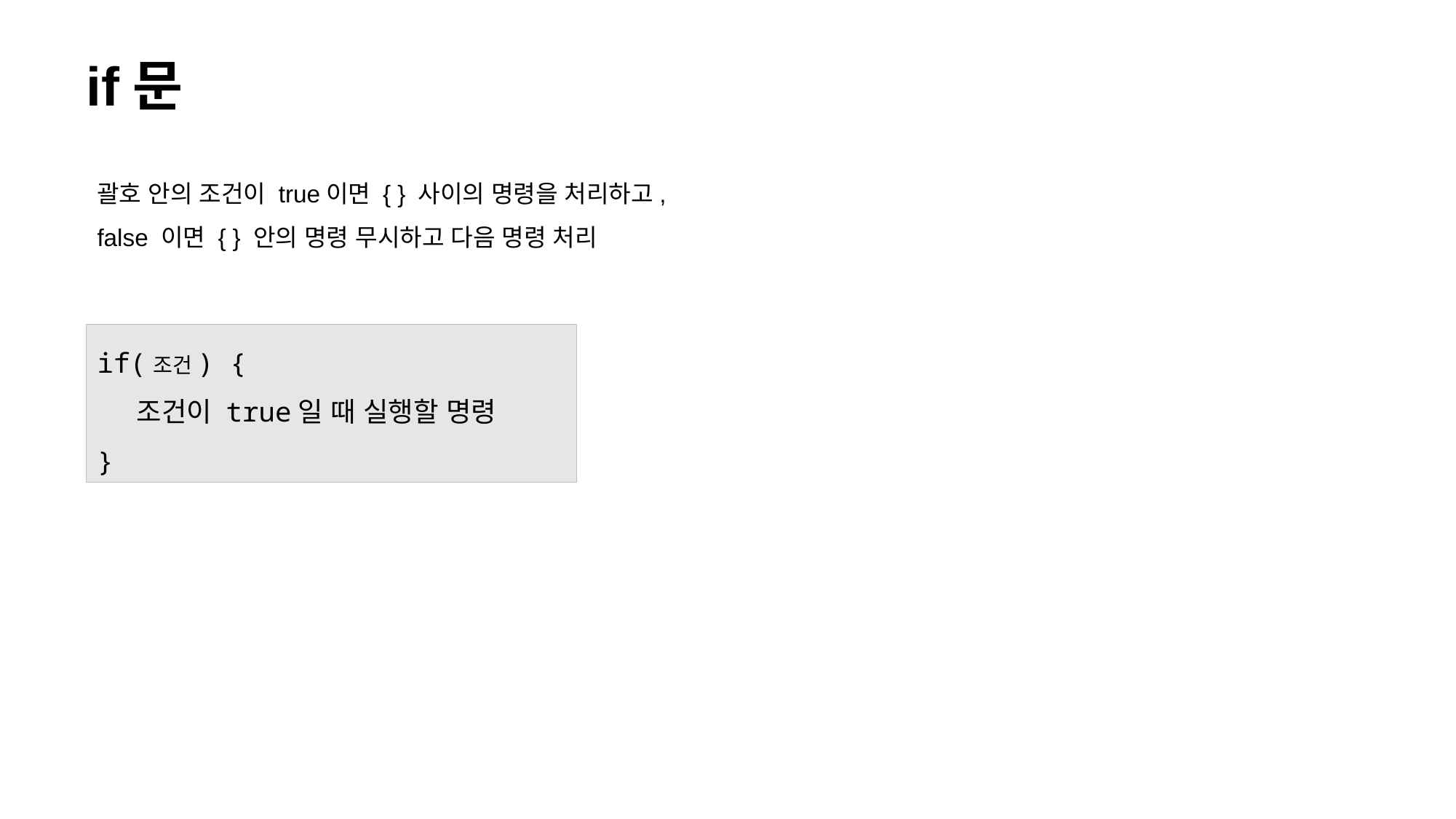

# if문
괄호 안의 조건이 true이면 { } 사이의 명령을 처리하고,
false 이면 { } 안의 명령 무시하고 다음 명령 처리
if(조건) {
  조건이 true일 때 실행할 명령
}